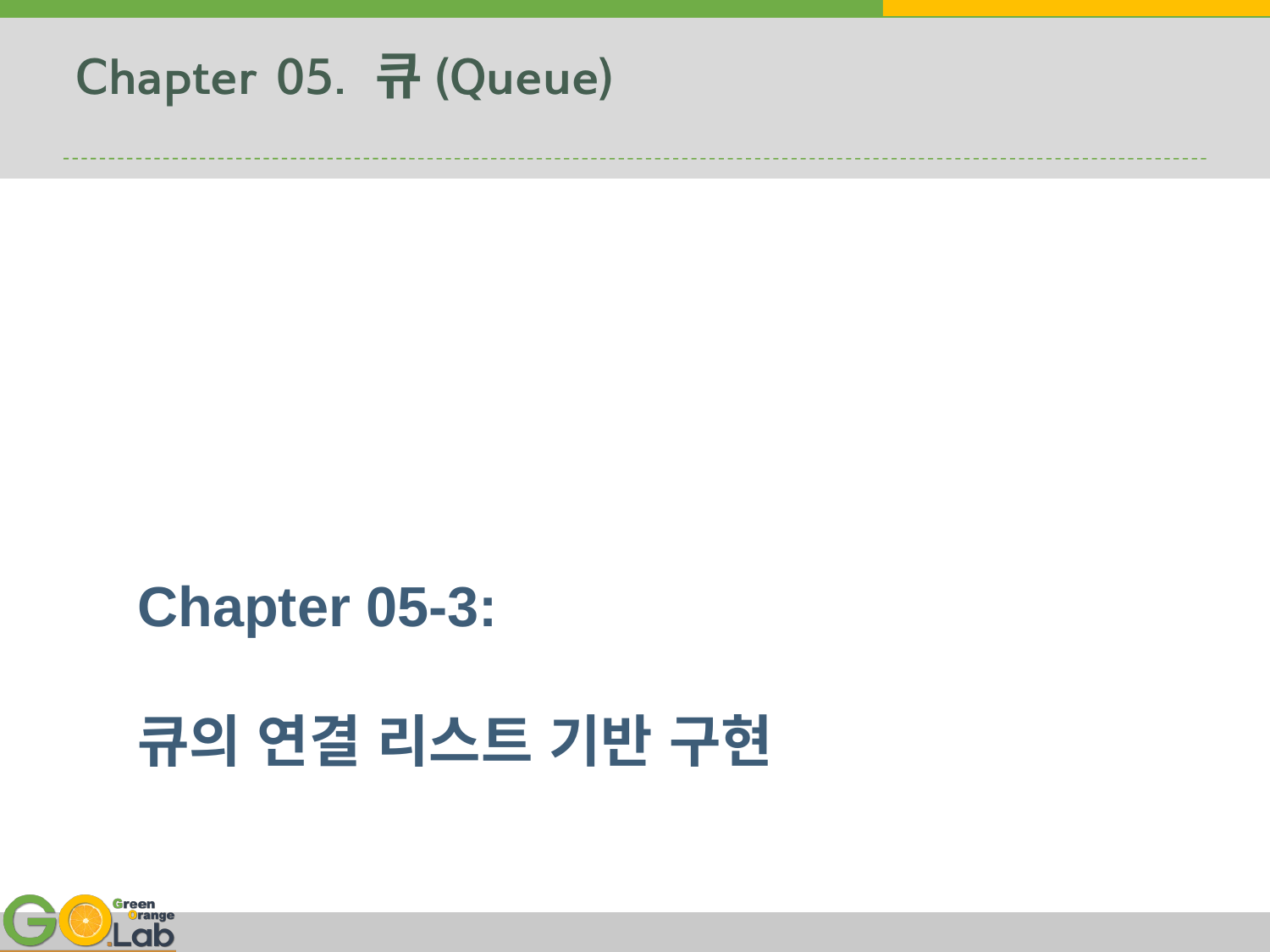

# Chapter 05. 큐(Queue)
Chapter 05-3:
큐의 연결 리스트 기반 구현